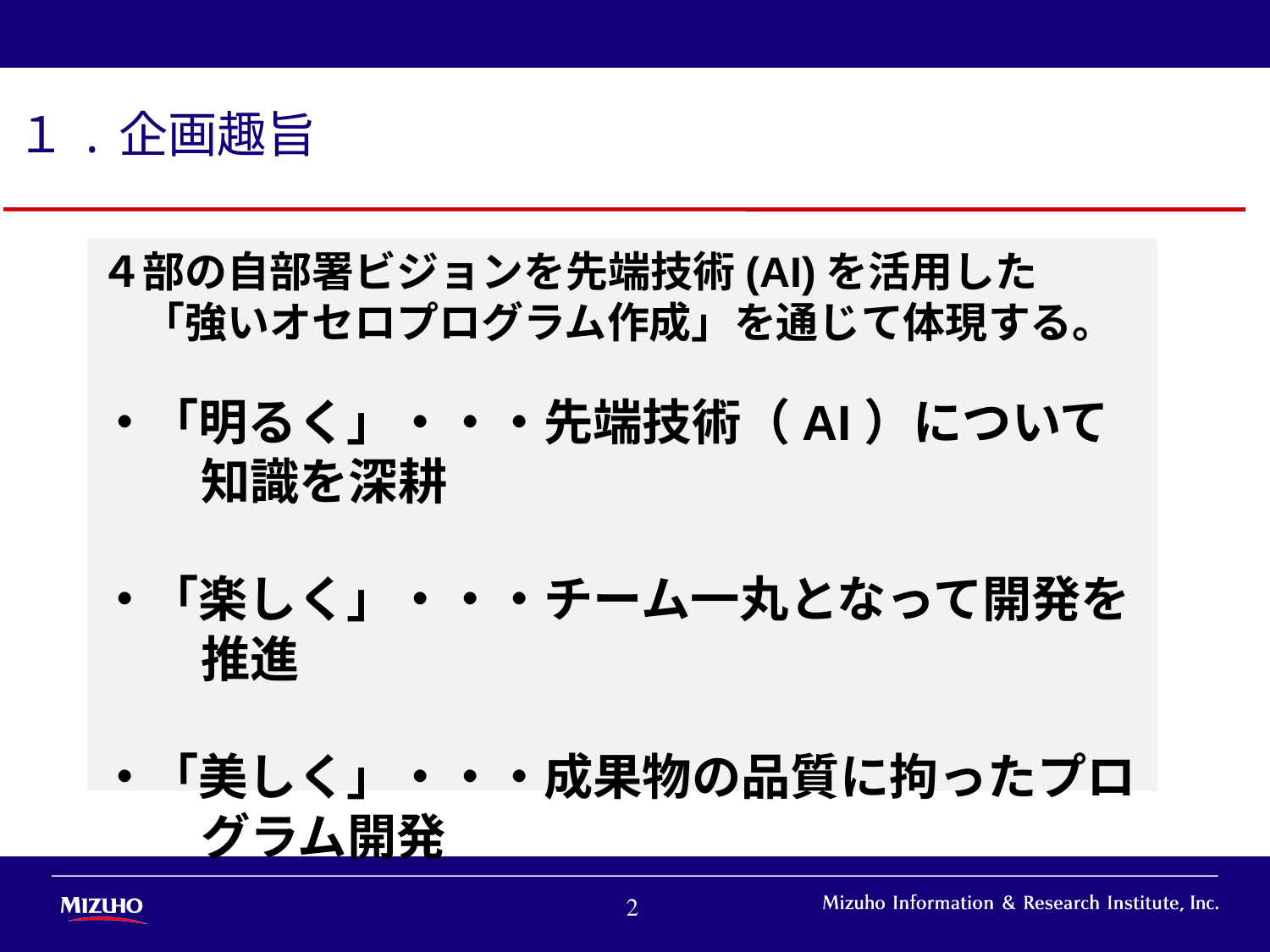

１.企画趣旨

４部の自部署ビジョンを先端技術(AI)を活用した
　「強いオセロプログラム作成」を通じて体現する。

・「明るく」・・・先端技術（AI）について知識を深耕

・「楽しく」・・・チーム一丸となって開発を推進

・「美しく」・・・成果物の品質に拘ったプログラム開発